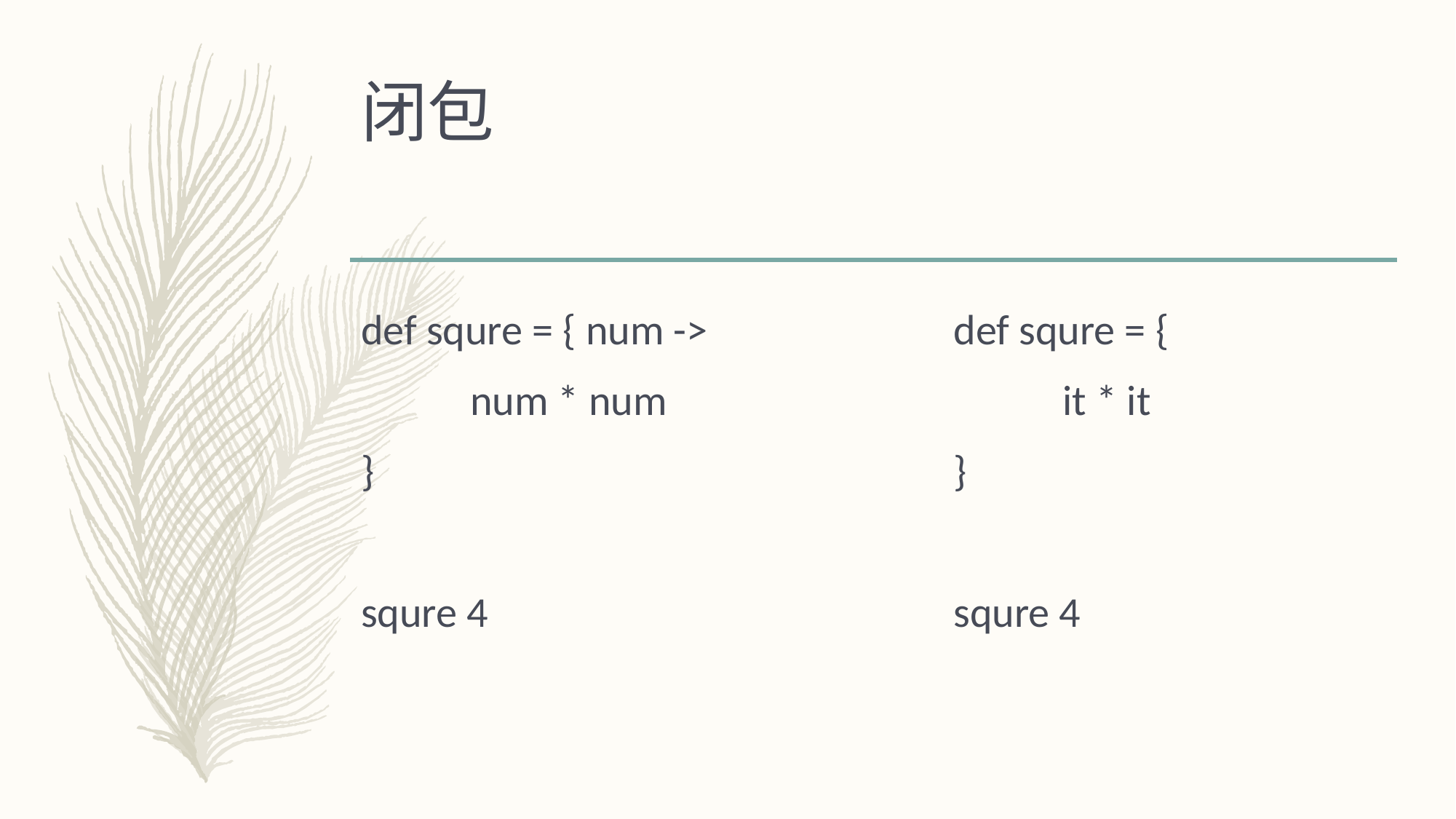

# 闭包
def squre = { num ->
	num * num
}

squre 4
def squre = {
	it * it
}

squre 4